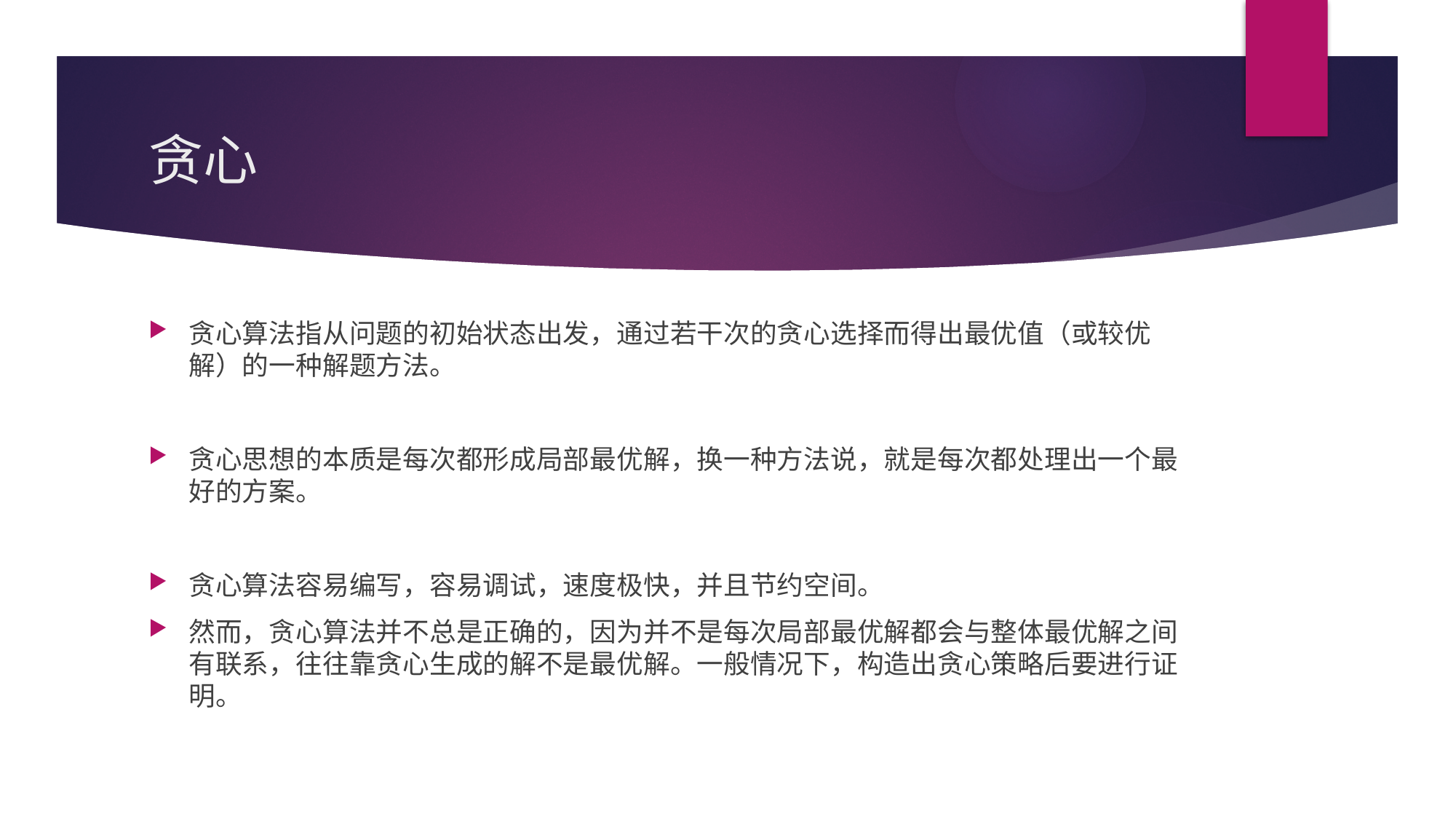

# 贪心
贪心算法指从问题的初始状态出发，通过若干次的贪心选择而得出最优值（或较优解）的一种解题方法。

贪心思想的本质是每次都形成局部最优解，换一种方法说，就是每次都处理出一个最好的方案。

贪心算法容易编写，容易调试，速度极快，并且节约空间。
然而，贪心算法并不总是正确的，因为并不是每次局部最优解都会与整体最优解之间有联系，往往靠贪心生成的解不是最优解。一般情况下，构造出贪心策略后要进行证明。